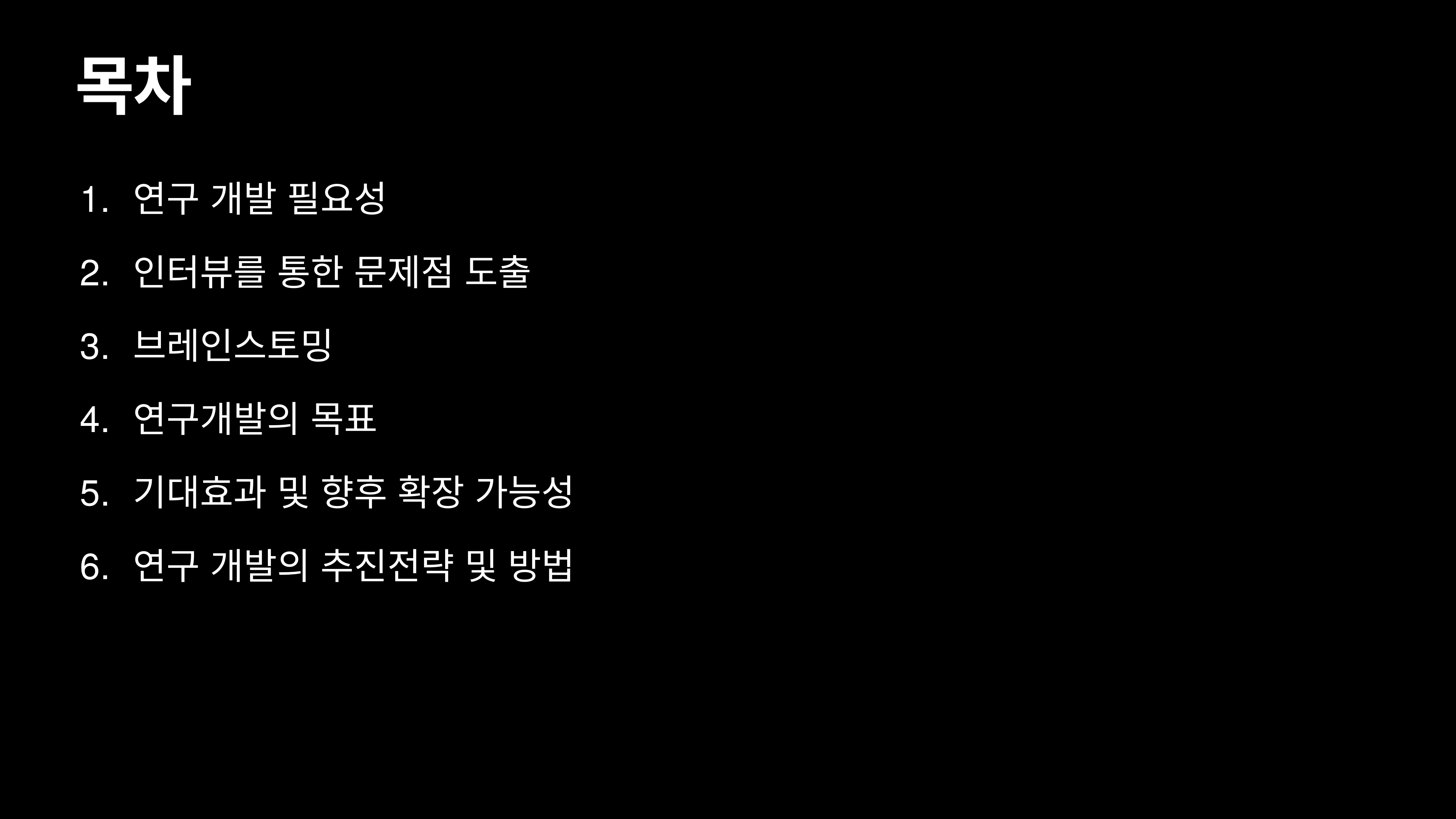

# 목차
연구 개발 필요성
인터뷰를 통한 문제점 도출
브레인스토밍
연구개발의 목표
기대효과 및 향후 확장 가능성
연구 개발의 추진전략 및 방법